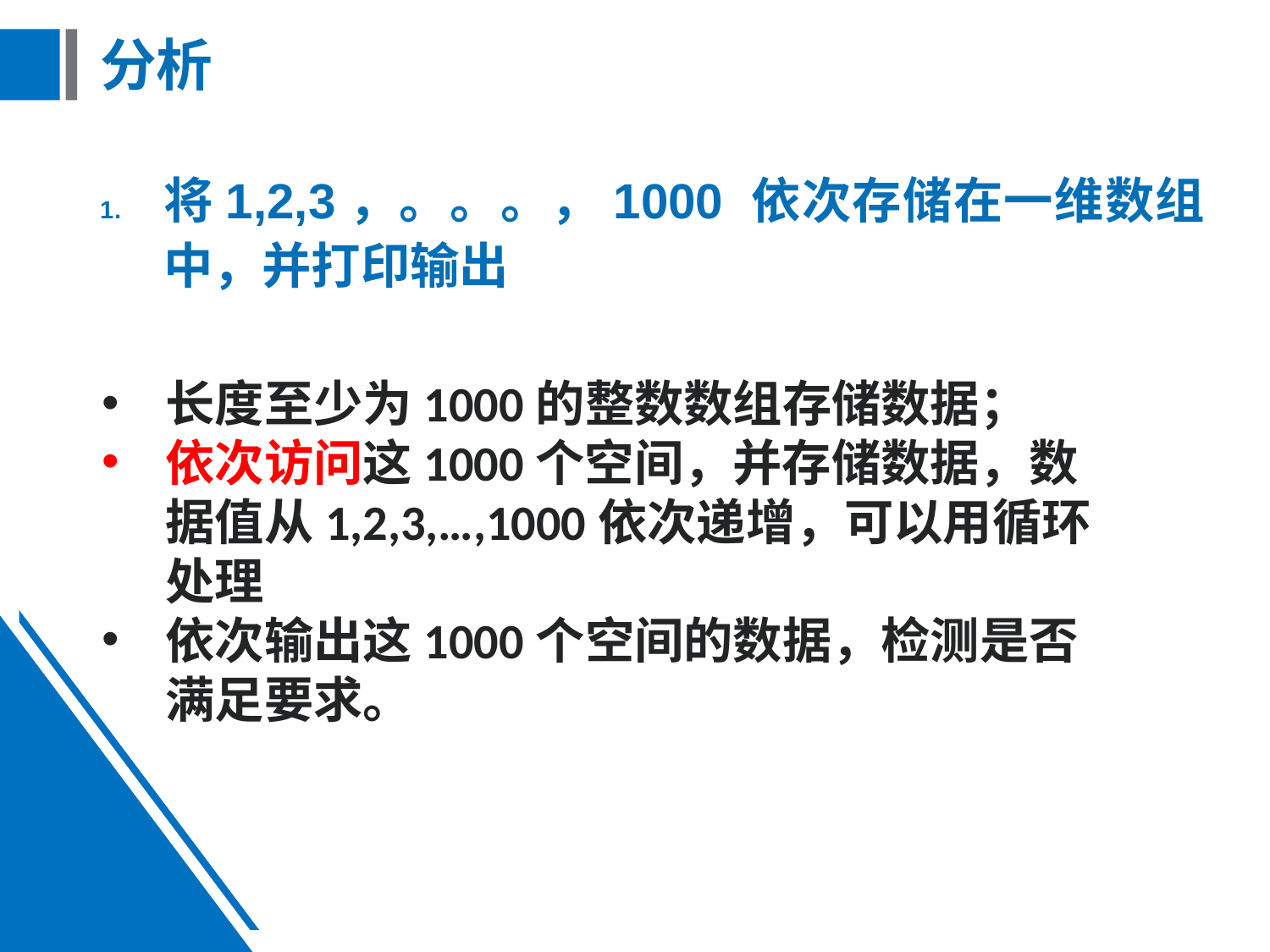

# 分析
将1,2,3，。。。，1000 依次存储在一维数组中，并打印输出
长度至少为1000的整数数组存储数据；
依次访问这1000个空间，并存储数据，数据值从1,2,3,…,1000依次递增，可以用循环处理
依次输出这1000个空间的数据，检测是否满足要求。